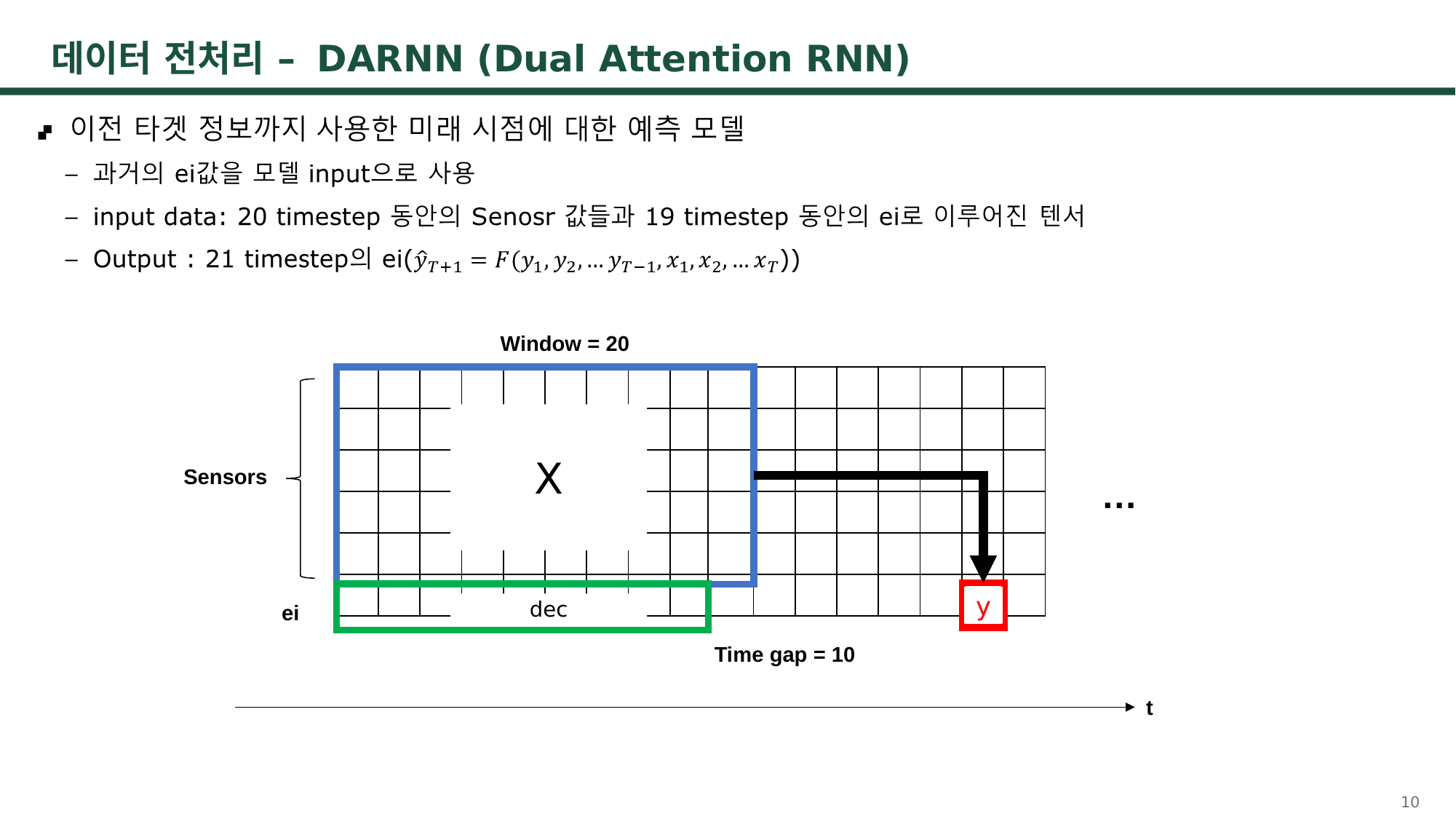

# 데이터 전처리 – DARNN (Dual Attention RNN)

Window = 20
|  |  |  |  |  |  |  |  |  |  |  |  |  |  |  |  |  |
| --- | --- | --- | --- | --- | --- | --- | --- | --- | --- | --- | --- | --- | --- | --- | --- | --- |
|  |  |  |  |  |  |  |  |  |  |  |  |  |  |  |  |  |
|  |  |  |  |  |  |  |  |  |  |  |  |  |  |  |  |  |
|  |  |  |  |  |  |  |  |  |  |  |  |  |  |  |  |  |
|  |  |  |  |  |  |  |  |  |  |  |  |  |  |  |  |  |
|  |  |  |  |  |  |  |  |  |  |  |  |  |  |  |  |  |

X
Sensors
…

y
ei
dec
Time gap = 10
t
10